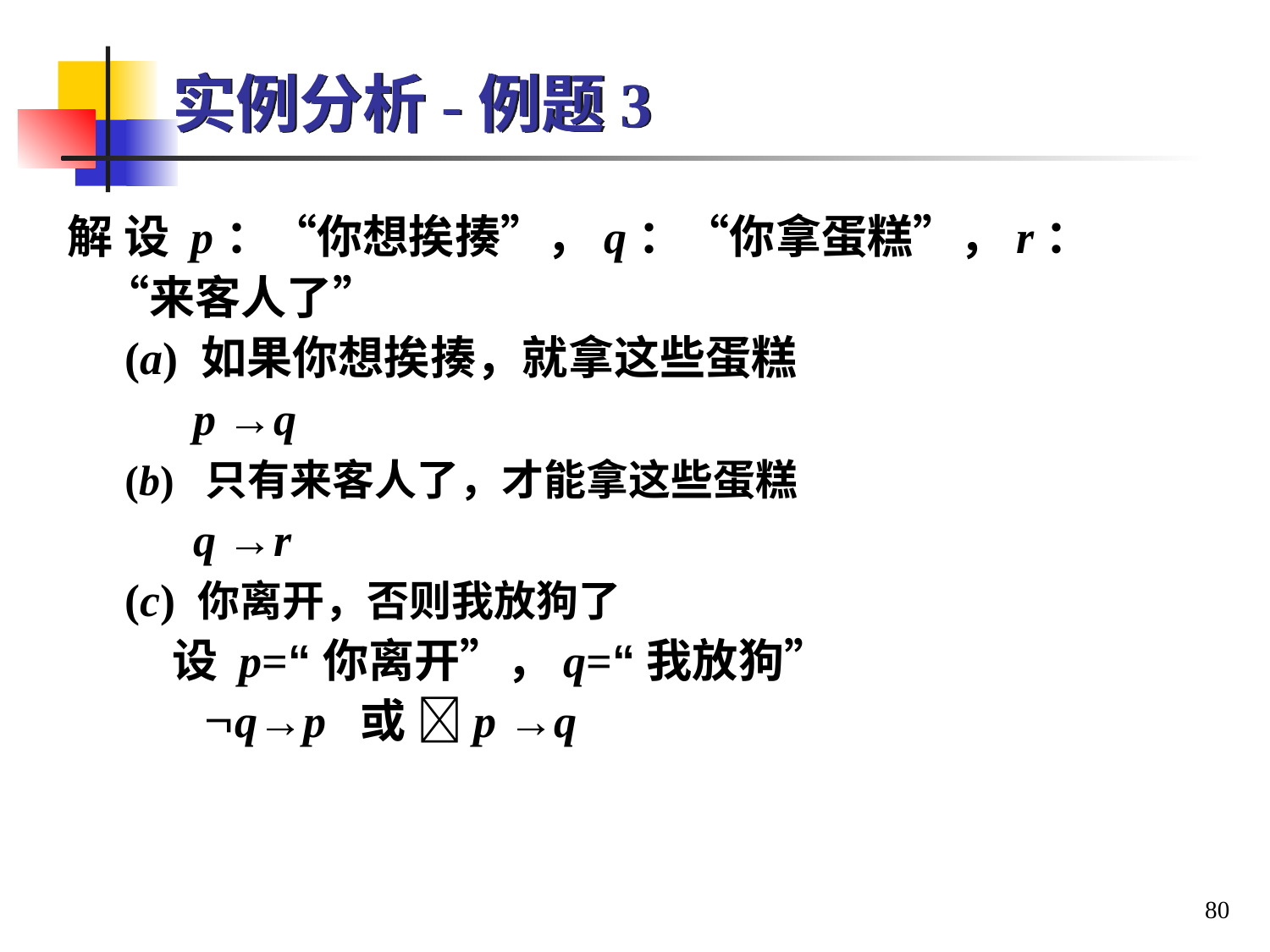

# 实例分析-例题3
解 设 p：“你想挨揍”，q：“你拿蛋糕”，r：“来客人了”
     (a) 如果你想挨揍，就拿这些蛋糕
           p →q
     (b)  只有来客人了，才能拿这些蛋糕
           q →r
     (c) 你离开，否则我放狗了
         设 p=“你离开”，q=“我放狗”
            ¬q→p  或 ¬p →q
80